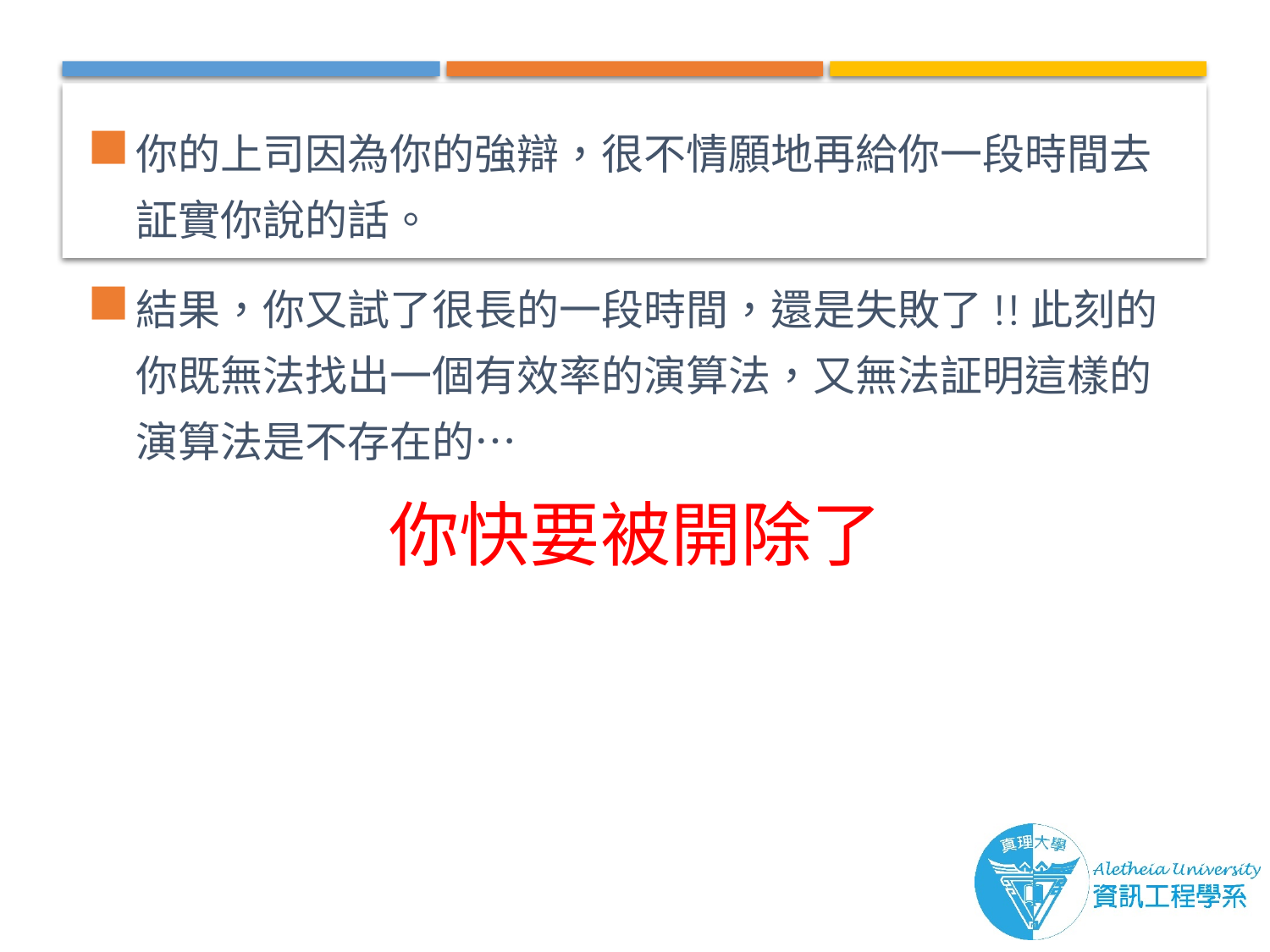

你的上司因為你的強辯，很不情願地再給你一段時間去証實你說的話。
結果，你又試了很長的一段時間，還是失敗了!!此刻的你既無法找出一個有效率的演算法，又無法証明這樣的演算法是不存在的…
你快要被開除了